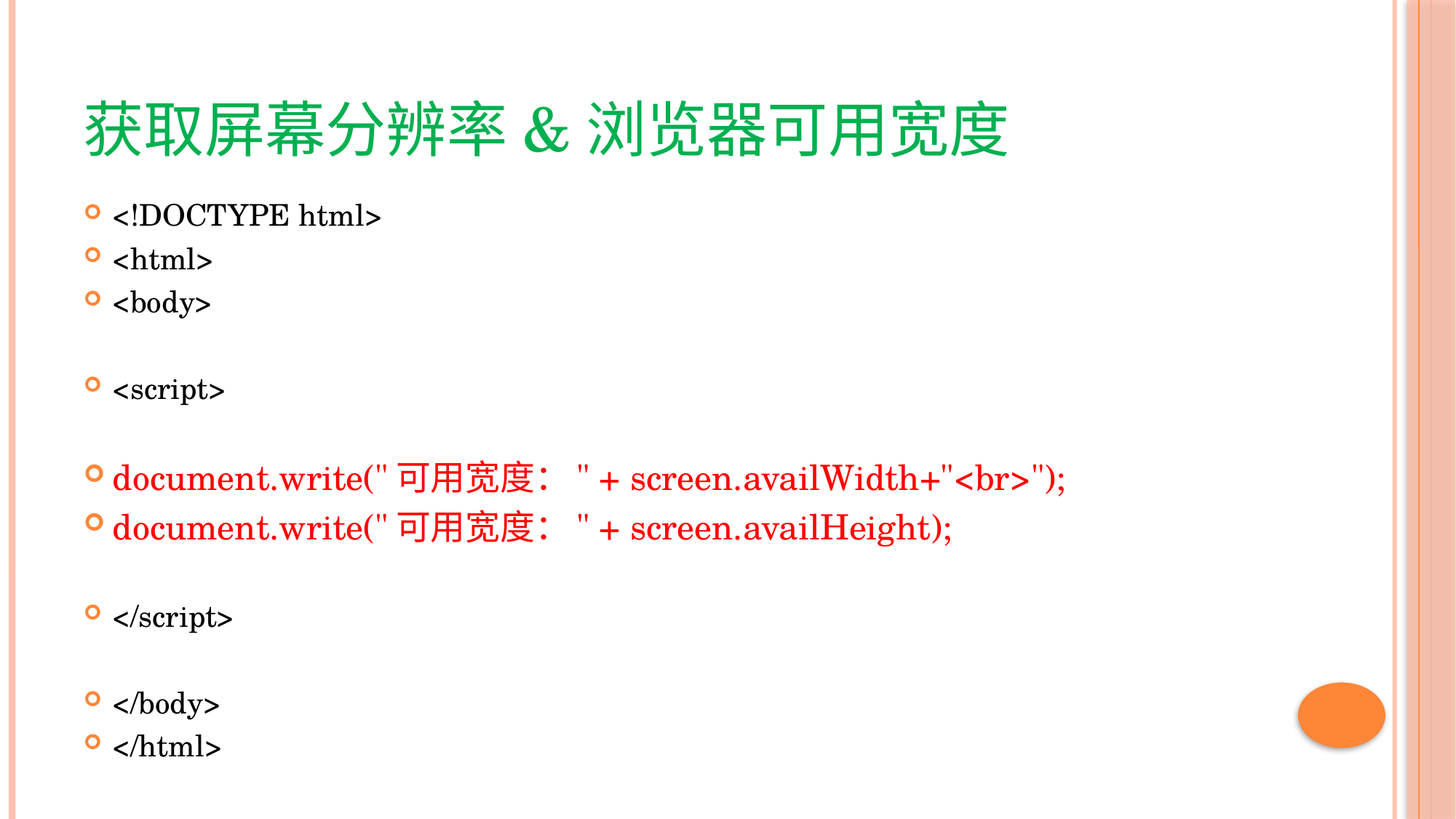

# 获取屏幕分辨率&浏览器可用宽度
<!DOCTYPE html>
<html>
<body>

<script>

document.write("可用宽度：" + screen.availWidth+"<br>");
document.write("可用宽度：" + screen.availHeight);

</script>

</body>
</html>